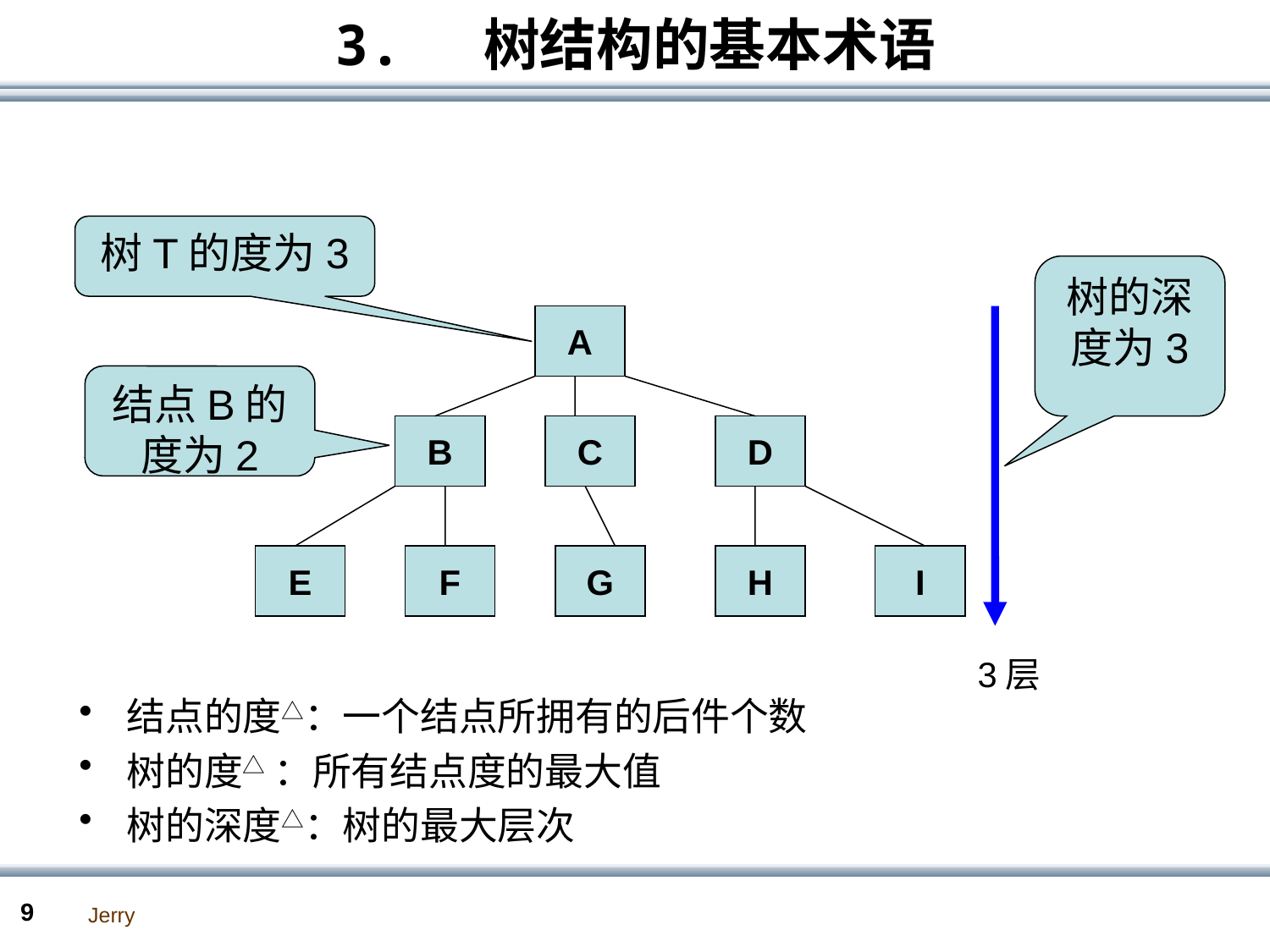

# 3.  树结构的基本术语
树T的度为3
树的深度为3
A

结点B的度为2

B
C
D

E
F
G
H
I
3层
结点的度△：一个结点所拥有的后件个数
树的度△ ：所有结点度的最大值
树的深度△：树的最大层次